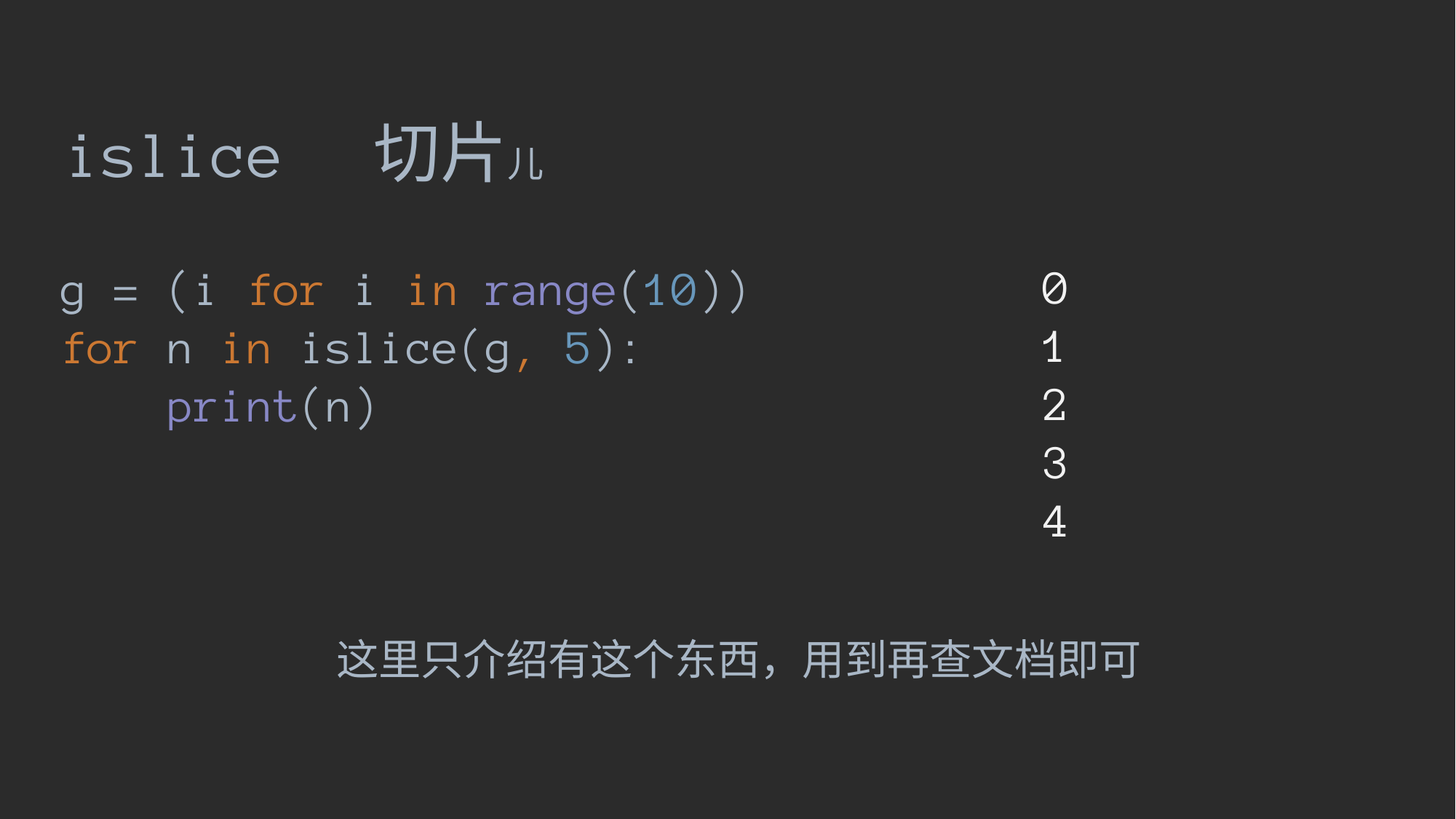

islice  切片儿
g = (i for i in range(10))
for n in islice(g, 5):
    print(n)
0
1
2
3
4
这里只介绍有这个东西，用到再查文档即可